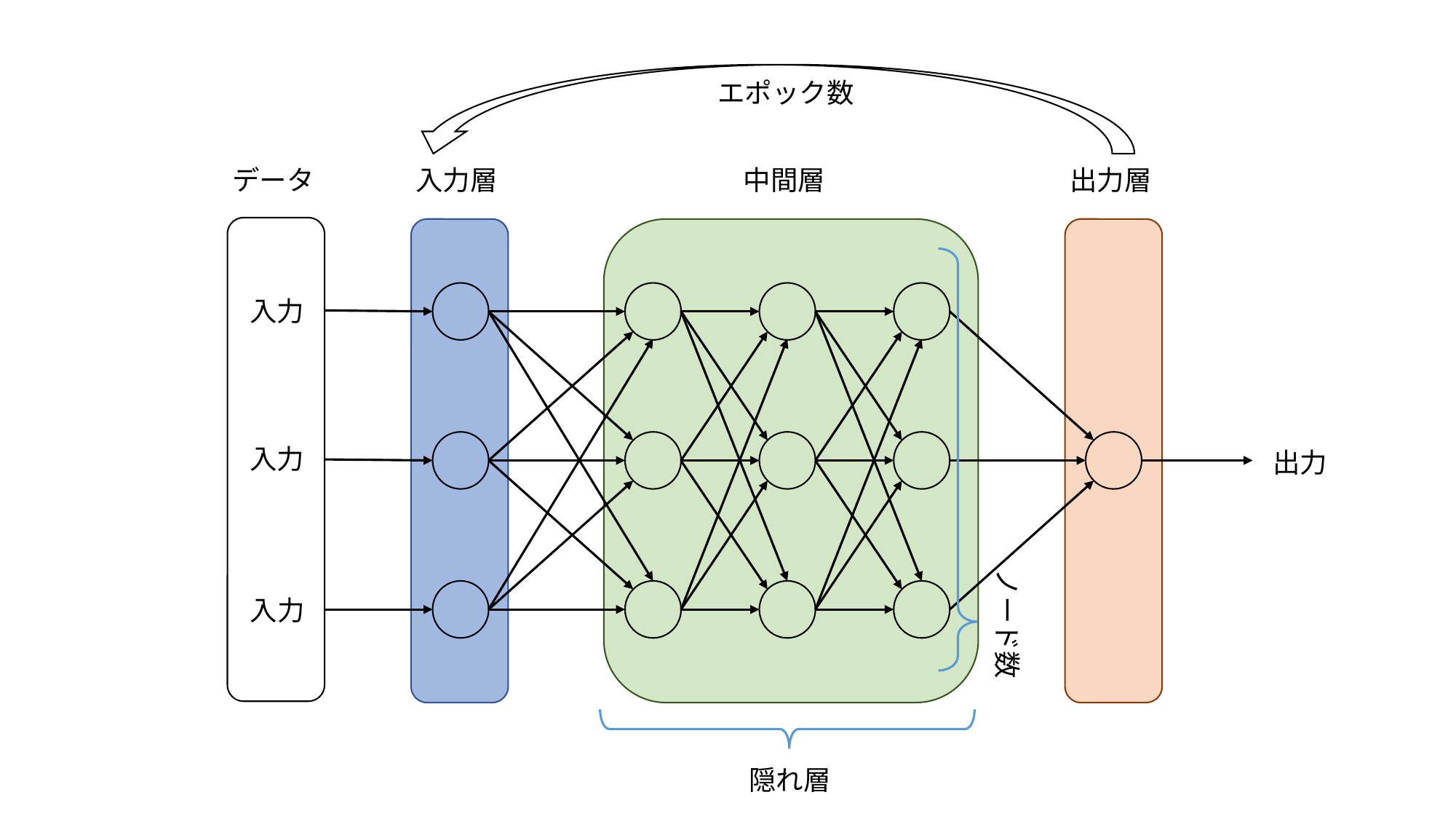

エポック数
データ
入力層
中間層
出力層

入力

入力
出力

入力
ノード数
隠れ層